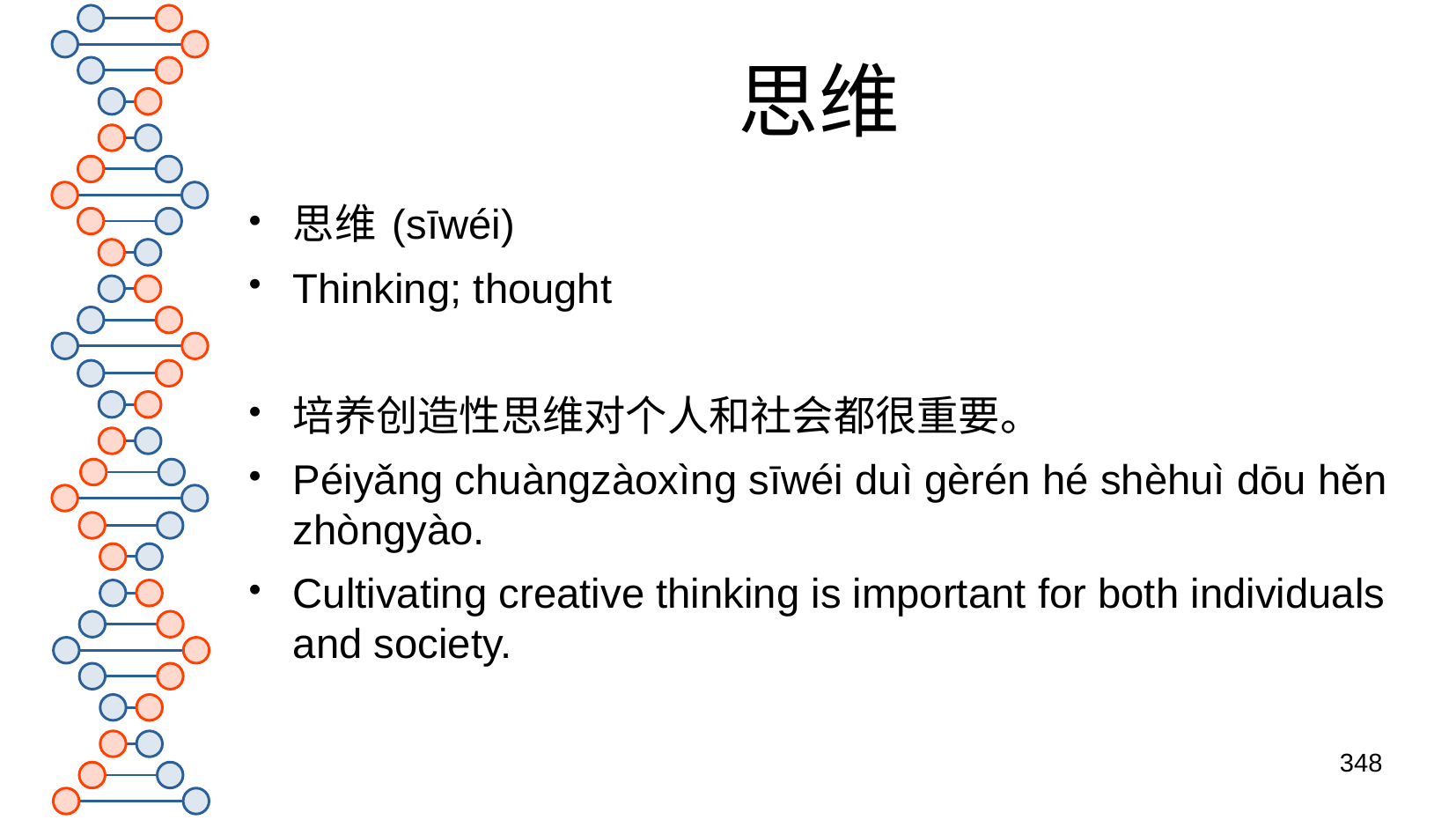

# 思维
思维 (sīwéi)
Thinking; thought

培养创造性思维对个人和社会都很重要。
Péiyǎng chuàngzàoxìng sīwéi duì gèrén hé shèhuì dōu hěn zhòngyào.
Cultivating creative thinking is important for both individuals and society.

348